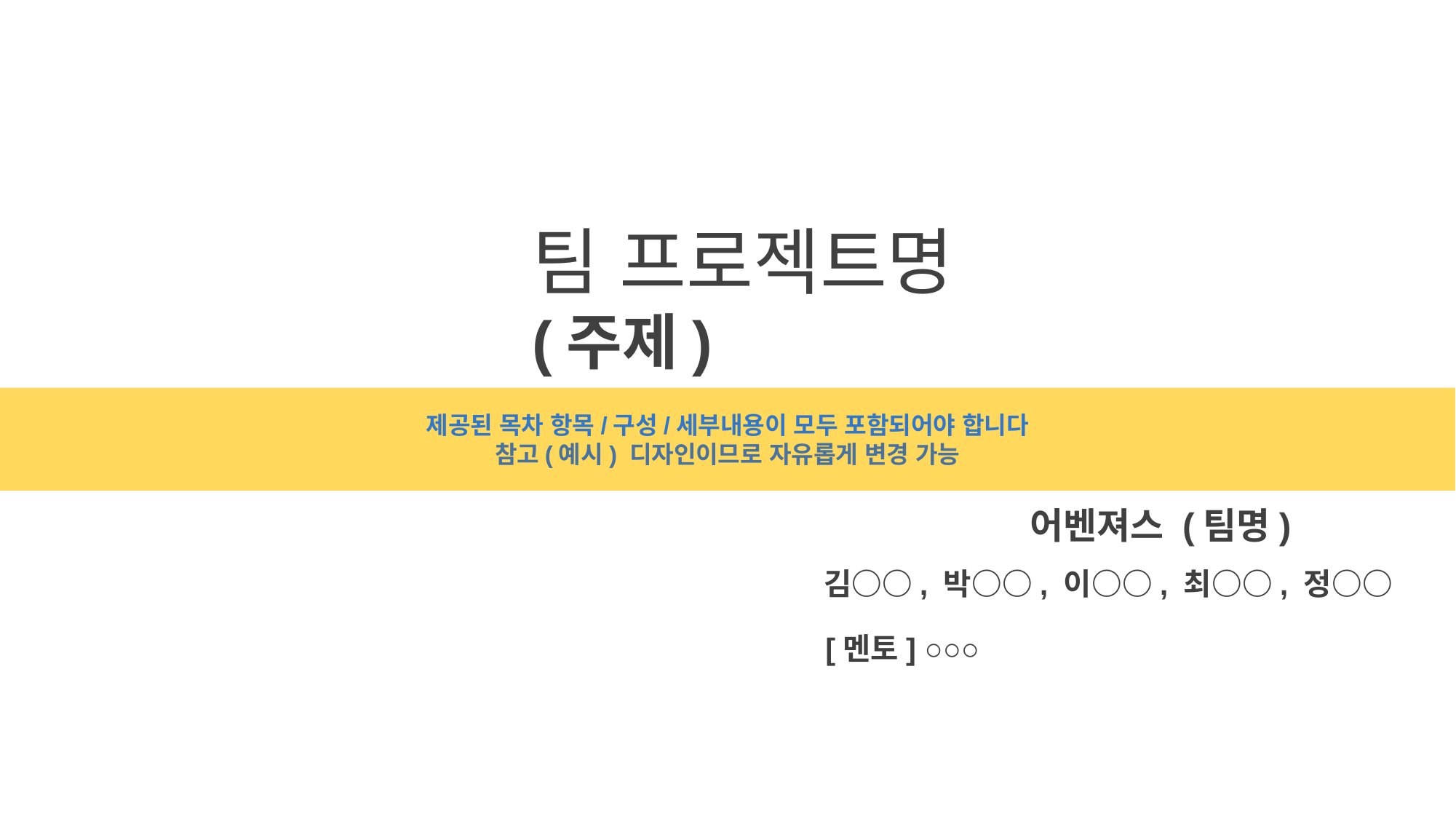

팀 프로젝트명
(주제)
제공된 목차 항목/구성/세부내용이 모두 포함되어야 합니다
참고(예시) 디자인이므로 자유롭게 변경 가능
TEAM 1조   어벤져스 (팀명)
김○○, 박○○, 이○○, 최○○, 정○○
[멘토] ○○○